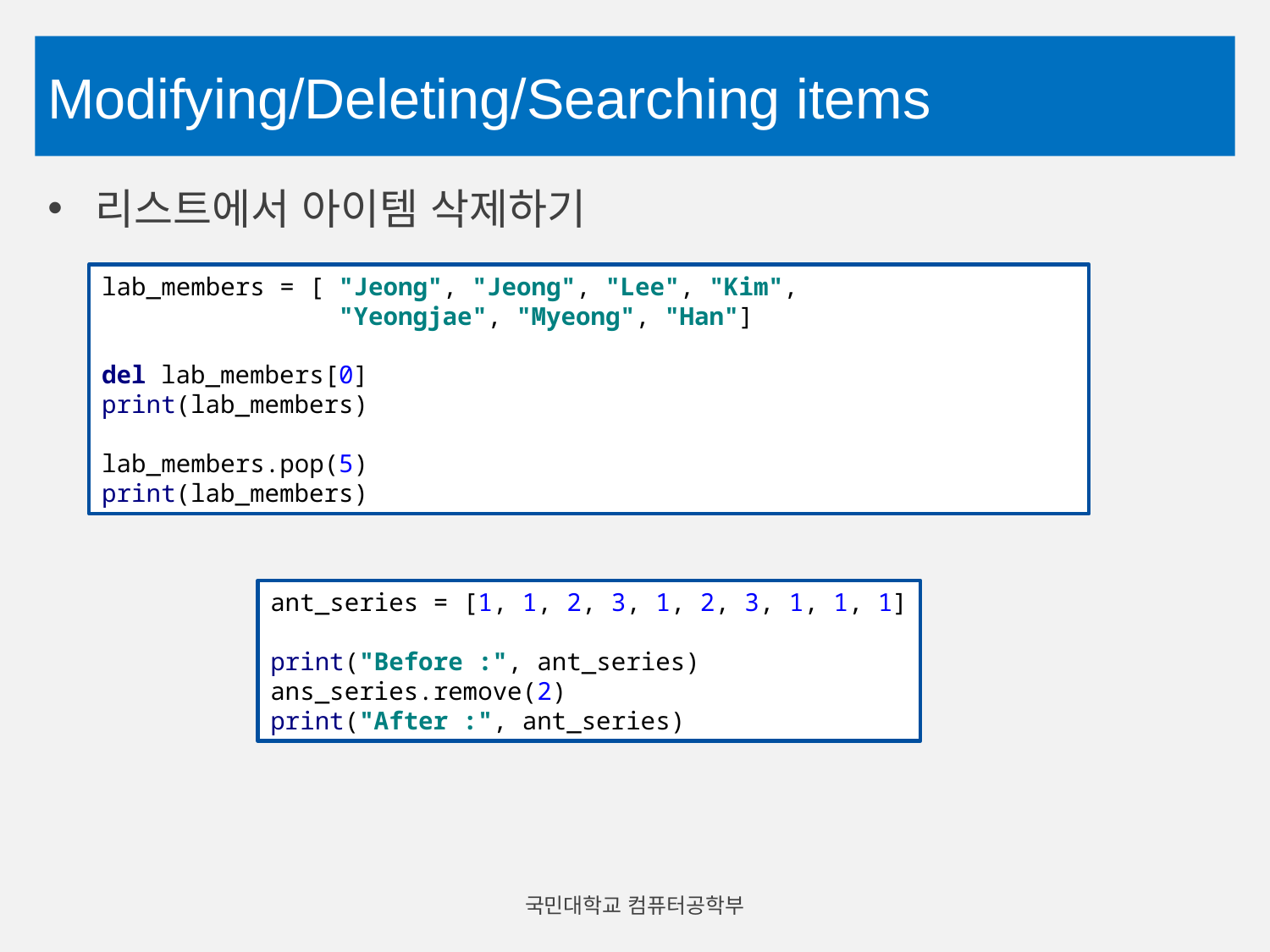

# Modifying/Deleting/Searching items
리스트에서 아이템 삭제하기
lab_members = [ "Jeong", "Jeong", "Lee", "Kim",
                "Yeongjae", "Myeong", "Han"]
del lab_members[0]
print(lab_members)
lab_members.pop(5)
print(lab_members)
ant_series = [1, 1, 2, 3, 1, 2, 3, 1, 1, 1]
print("Before :", ant_series)
ans_series.remove(2)
print("After :", ant_series)
국민대학교 컴퓨터공학부